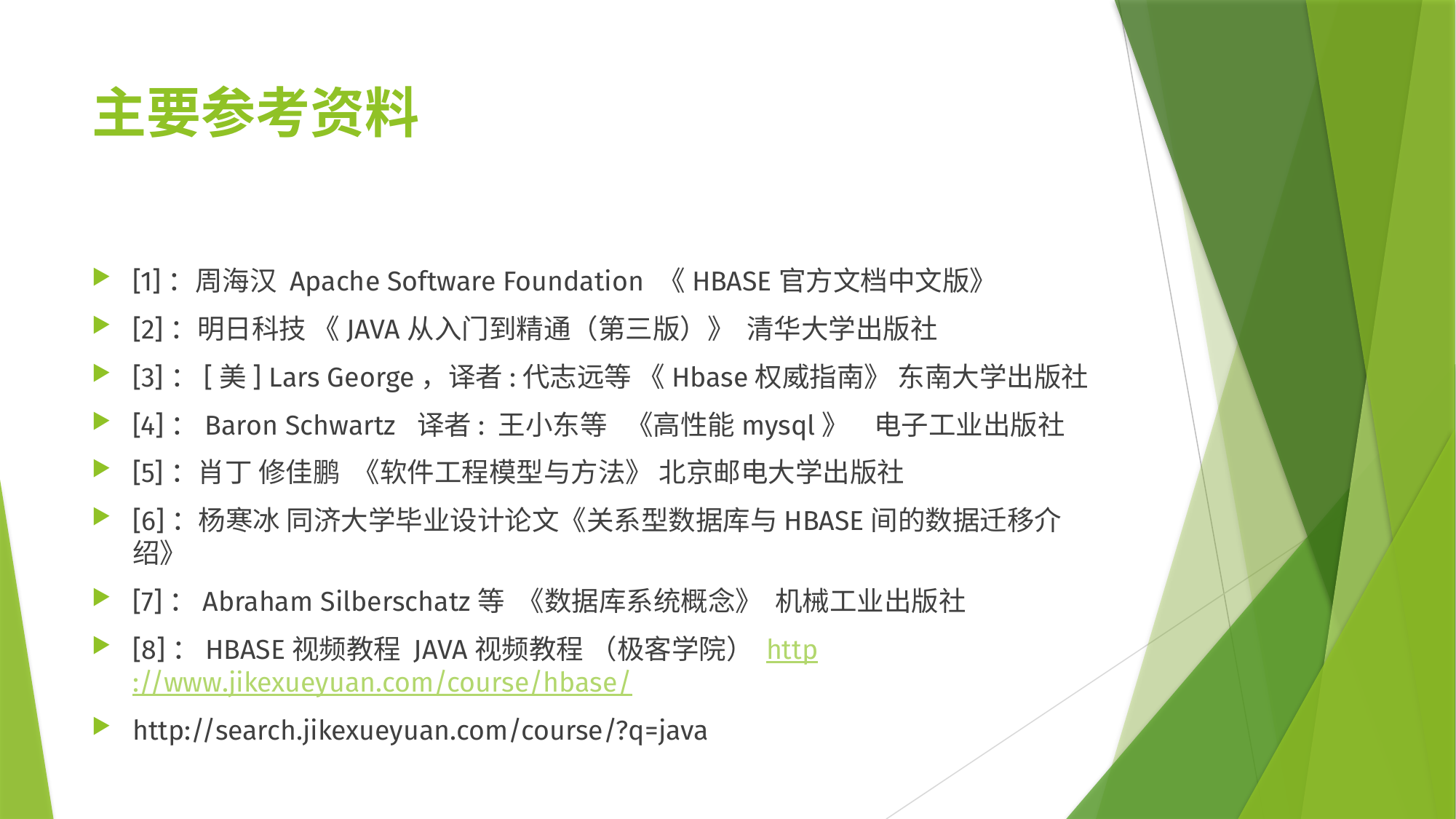

# 主要参考资料
[1]：周海汉 Apache Software Foundation 《HBASE官方文档中文版》
[2]：明日科技 《JAVA从入门到精通（第三版）》  清华大学出版社
[3]：[美] Lars George，译者:代志远等 《Hbase权威指南》 东南大学出版社
[4]：Baron Schwartz  译者: 王小东等   《高性能mysql》    电子工业出版社
[5]：肖丁 修佳鹏  《软件工程模型与方法》 北京邮电大学出版社
[6]：杨寒冰 同济大学毕业设计论文《关系型数据库与HBASE间的数据迁移介绍》
[7]：Abraham Silberschatz等  《数据库系统概念》  机械工业出版社
[8]：HBASE视频教程 JAVA视频教程 （极客学院） http://www.jikexueyuan.com/course/hbase/
http://search.jikexueyuan.com/course/?q=java